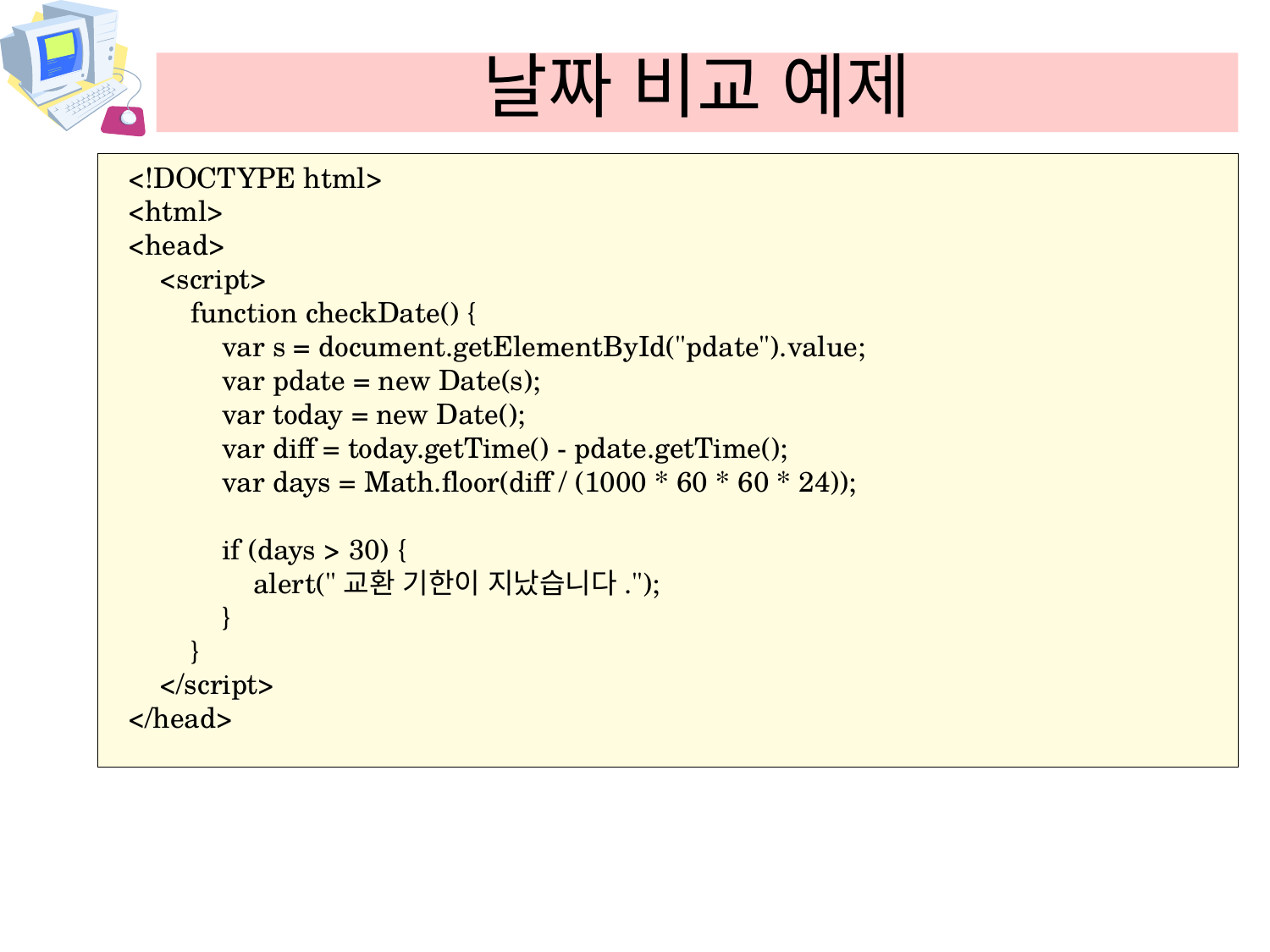

# 날짜 비교 예제
<!DOCTYPE html>
<html>
<head>
    <script>
        function checkDate() {
            var s = document.getElementById("pdate").value;
            var pdate = new Date(s);
            var today = new Date();
            var diff = today.getTime() - pdate.getTime();
            var days = Math.floor(diff / (1000 * 60 * 60 * 24));

            if (days > 30) {
                alert("교환 기한이 지났습니다.");
            }
        }
    </script>
</head>